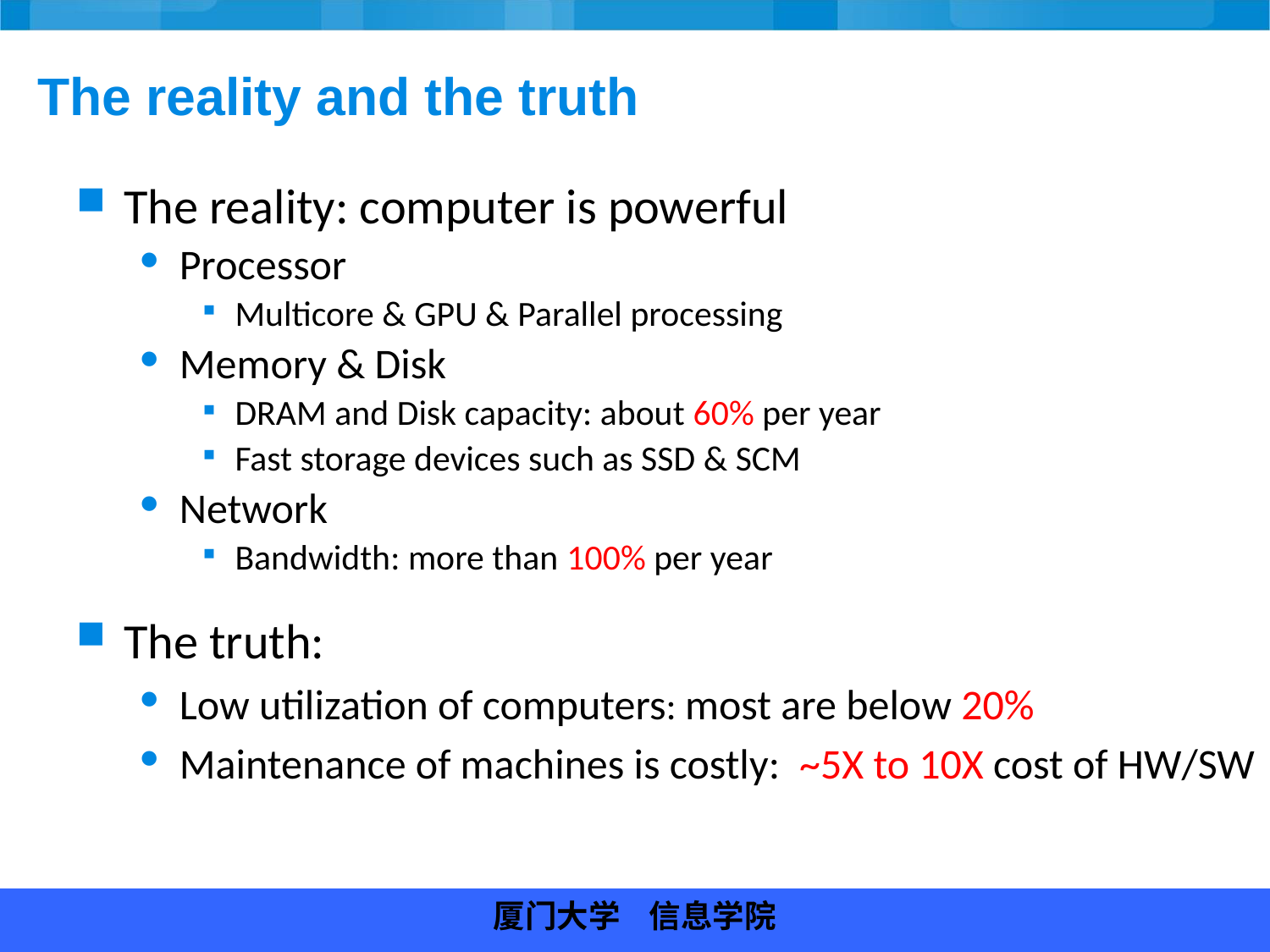

# The reality and the truth
The reality: computer is powerful
Processor
Multicore & GPU & Parallel processing
Memory & Disk
DRAM and Disk capacity: about 60% per year
Fast storage devices such as SSD & SCM
Network
Bandwidth: more than 100% per year

The truth:
Low utilization of computers: most are below 20%
Maintenance of machines is costly:  ~5X to 10X cost of HW/SW
厦门大学    信息学院
厦门大学    软件学院